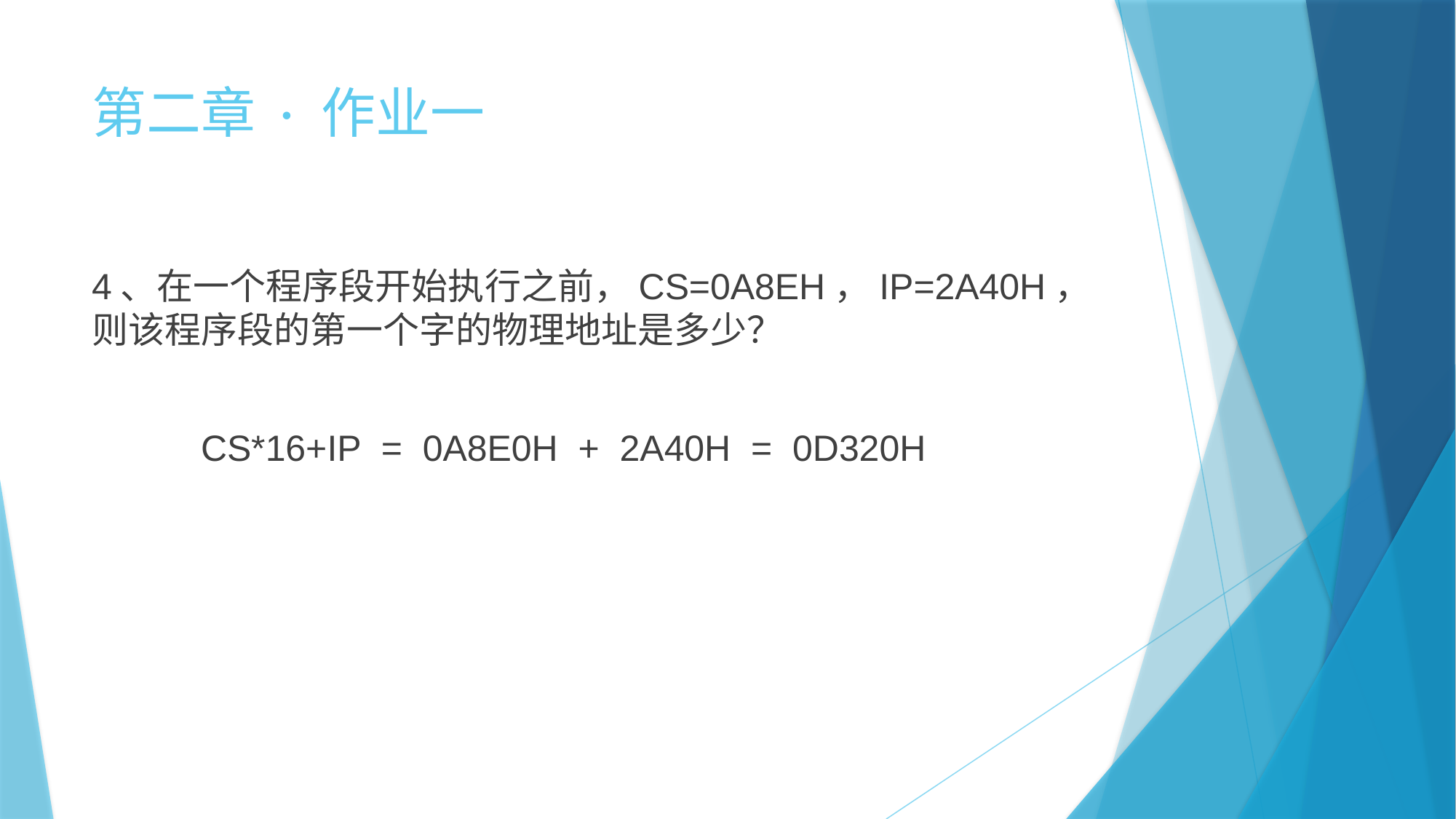

# 第二章 · 作业一
4、在一个程序段开始执行之前，CS=0A8EH，IP=2A40H，则该程序段的第一个字的物理地址是多少？

	CS*16+IP  =  0A8E0H  +  2A40H  =  0D320H